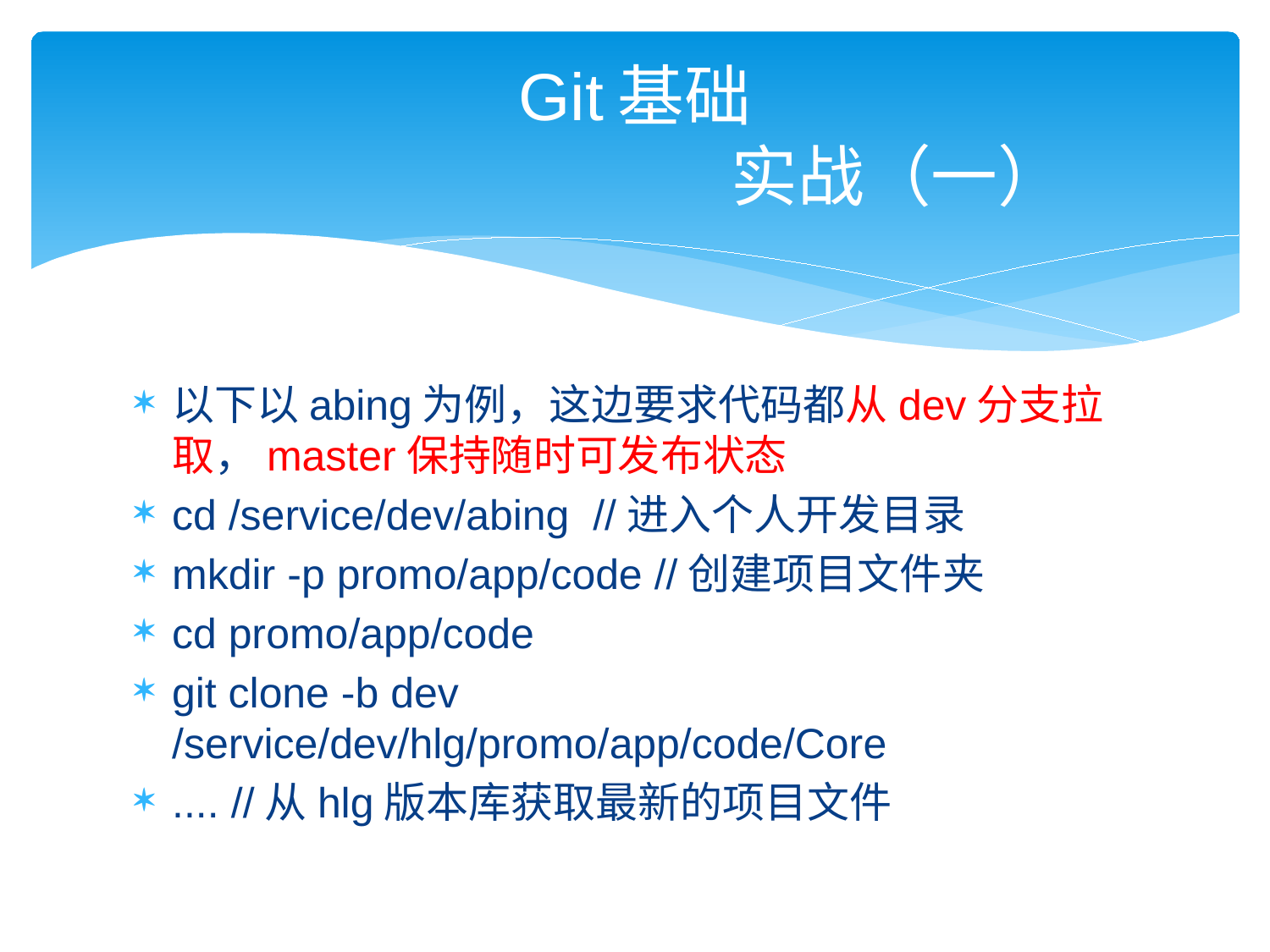

# Git基础 实战（一）
以下以abing为例，这边要求代码都从dev分支拉取，master保持随时可发布状态
cd /service/dev/abing  //进入个人开发目录
mkdir -p promo/app/code //创建项目文件夹
cd promo/app/code
git clone -b dev /service/dev/hlg/promo/app/code/Core
.... //从hlg版本库获取最新的项目文件